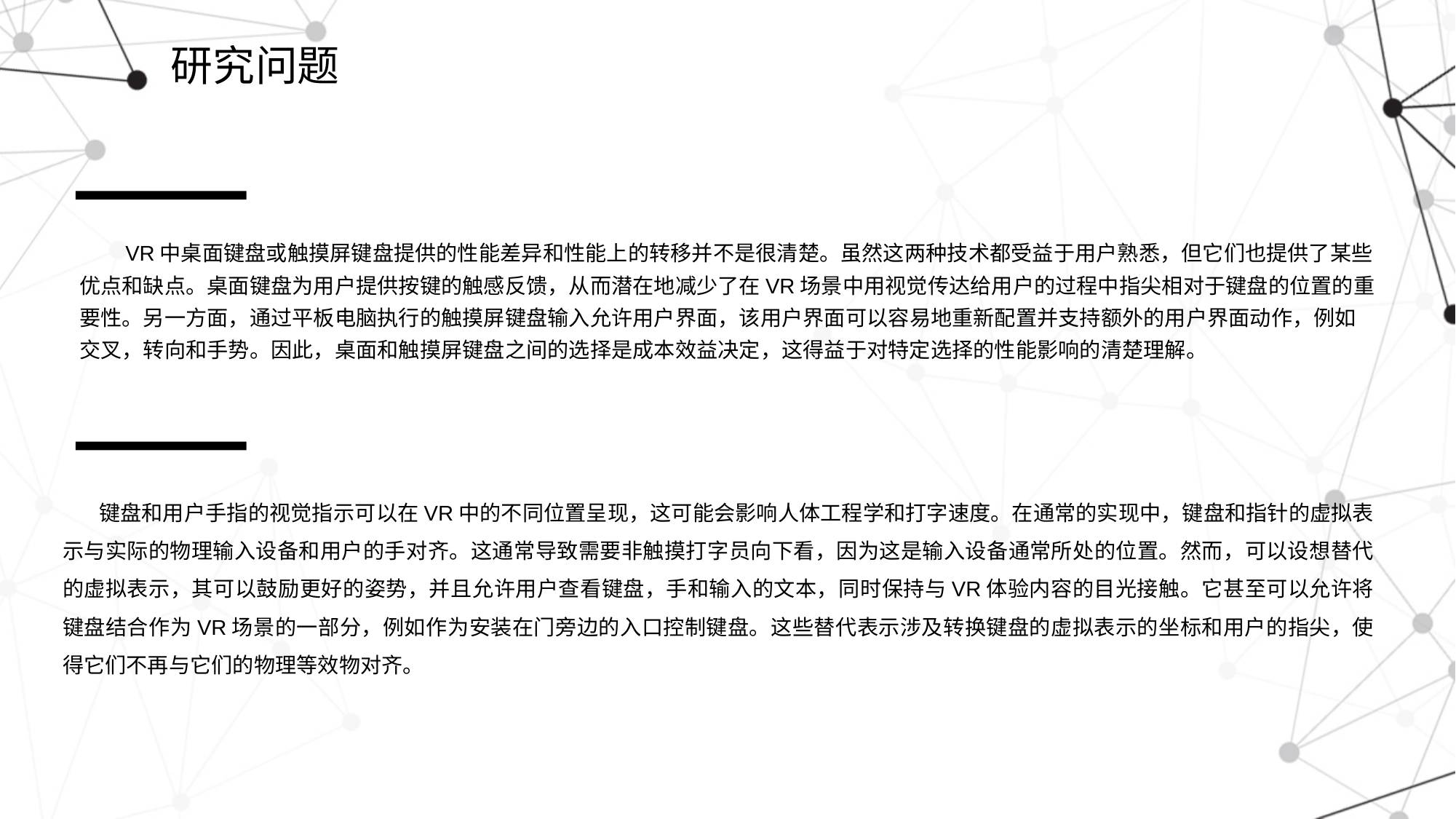

# 研究问题

      VR中桌面键盘或触摸屏键盘提供的性能差异和性能上的转移并不是很清楚。虽然这两种技术都受益于用户熟悉，但它们也提供了某些优点和缺点。桌面键盘为用户提供按键的触感反馈，从而潜在地减少了在VR场景中用视觉传达给用户的过程中指尖相对于键盘的位置的重要性。另一方面，通过平板电脑执行的触摸屏键盘输入允许用户界面，该用户界面可以容易地重新配置并支持额外的用户界面动作，例如交叉，转向和手势。因此，桌面和触摸屏键盘之间的选择是成本效益决定，这得益于对特定选择的性能影响的清楚理解。

键盘和用户手指的视觉指示可以在VR中的不同位置呈现，这可能会影响人体工程学和打字速度。在通常的实现中，键盘和指针的虚拟表示与实际的物理输入设备和用户的手对齐。这通常导致需要非触摸打字员向下看，因为这是输入设备通常所处的位置。然而，可以设想替代的虚拟表示，其可以鼓励更好的姿势，并且允许用户查看键盘，手和输入的文本，同时保持与VR体验内容的目光接触。它甚至可以允许将键盘结合作为VR场景的一部分，例如作为安装在门旁边的入口控制键盘。这些替代表示涉及转换键盘的虚拟表示的坐标和用户的指尖，使得它们不再与它们的物理等效物对齐。